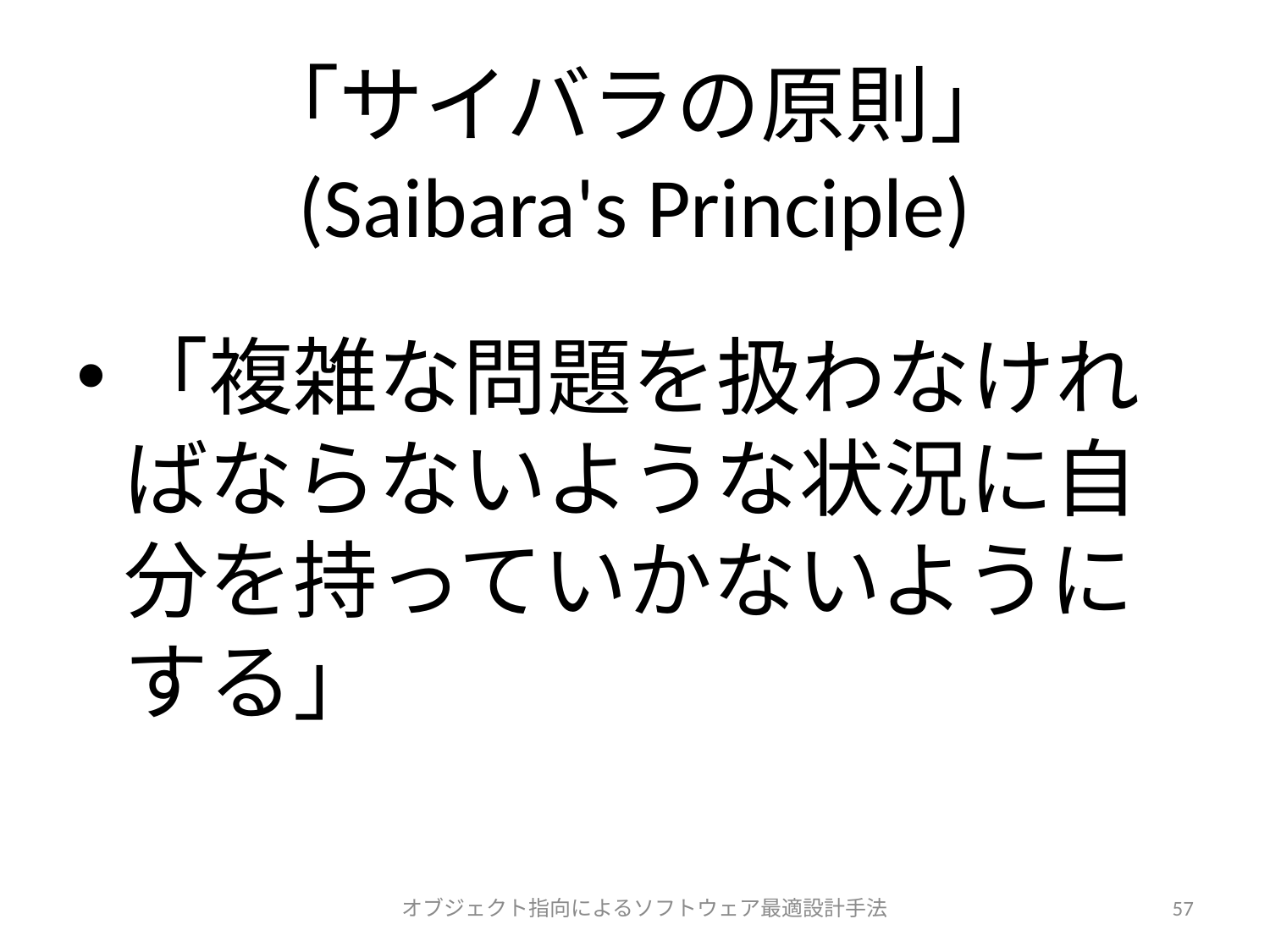

# 「サイバラの原則」 (Saibara's Principle)
「複雑な問題を扱わなければならないような状況に自分を持っていかないようにする」
オブジェクト指向によるソフトウェア最適設計手法
57